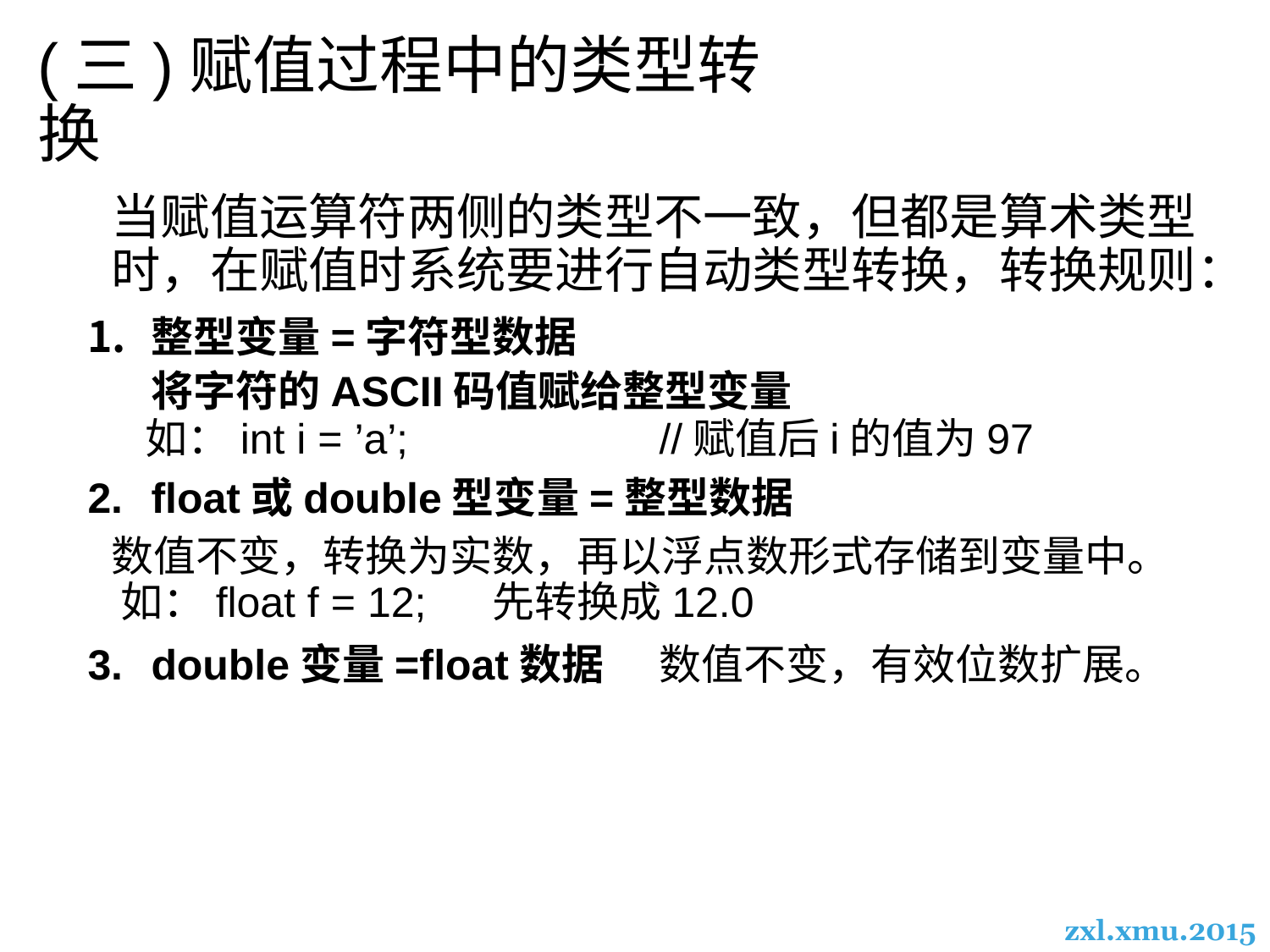

# (三)赋值过程中的类型转换
	当赋值运算符两侧的类型不一致，但都是算术类型时，在赋值时系统要进行自动类型转换，转换规则：
整型变量=字符型数据
	将字符的ASCII码值赋给整型变量
     如：int i = ’a’;	        	//赋值后i的值为97
float或double型变量=整型数据
	数值不变，转换为实数，再以浮点数形式存储到变量中。
 如：float f = 12;	先转换成12.0
double变量=float数据	数值不变，有效位数扩展。